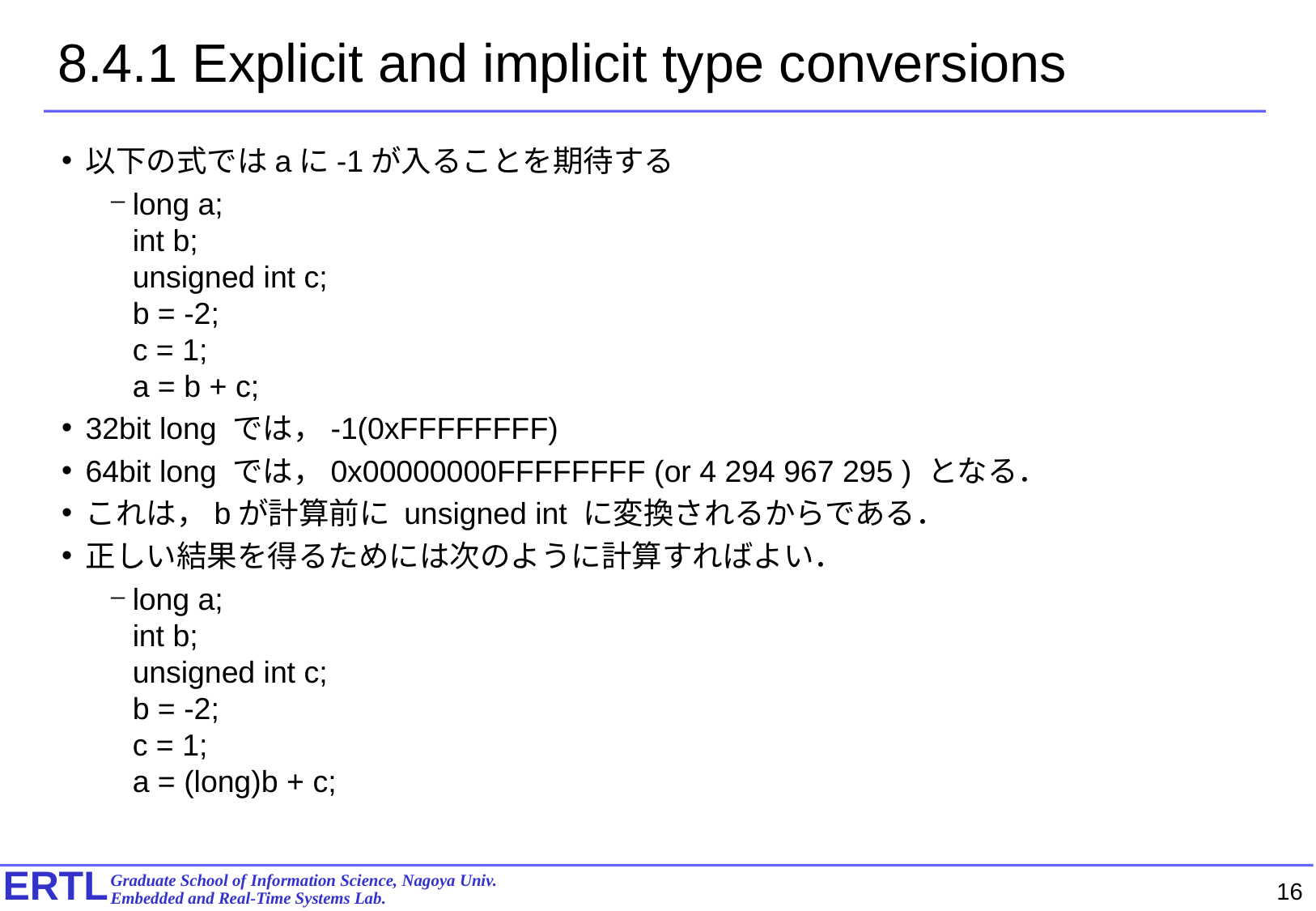

# 8.4.1 Explicit and implicit type conversions
以下の式ではaに-1が入ることを期待する
long a;
int b;
unsigned int c;
b = -2;
c = 1;
a = b + c;
32bit long では，-1(0xFFFFFFFF)
64bit long では，0x00000000FFFFFFFF (or 4 294 967 295 ) となる．
これは，bが計算前に unsigned int に変換されるからである．
正しい結果を得るためには次のように計算すればよい．
long a;
int b;
unsigned int c;
b = -2;
c = 1;
a = (long)b + c;
16